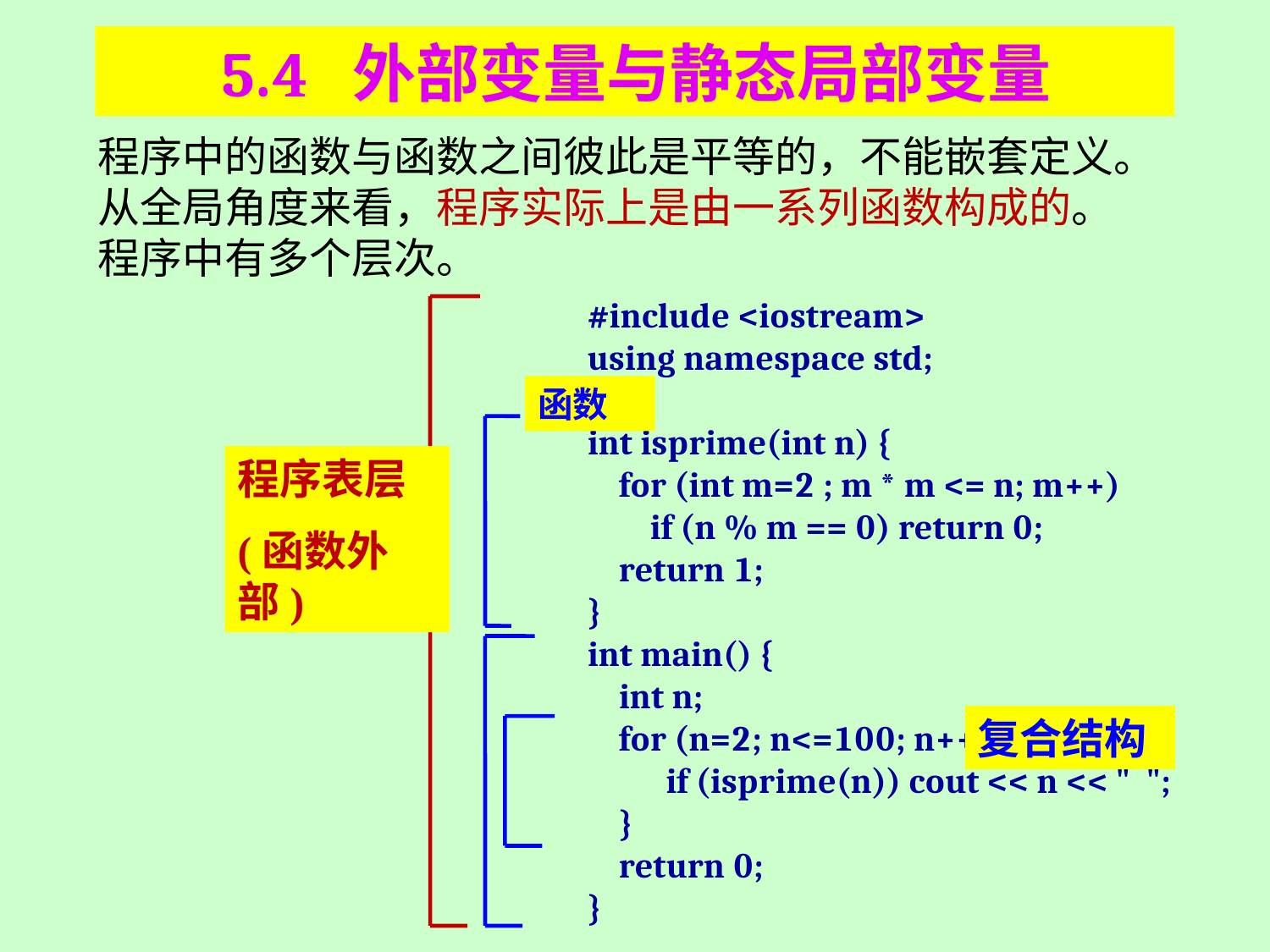

# 5.4  外部变量与静态局部变量
程序中的函数与函数之间彼此是平等的，不能嵌套定义。
从全局角度来看，程序实际上是由一系列函数构成的。
程序中有多个层次。
#include <iostream>
using namespace std;

int isprime(int n) {
    for (int m=2 ; m * m <= n; m++)
        if (n % m == 0) return 0;
    return 1;
}
int main() {
    int n;
    for (n=2; n<=100; n++) {
          if (isprime(n)) cout << n << "  ";
    }
    return 0;
}

函数

程序表层
(函数外部)

复合结构

3